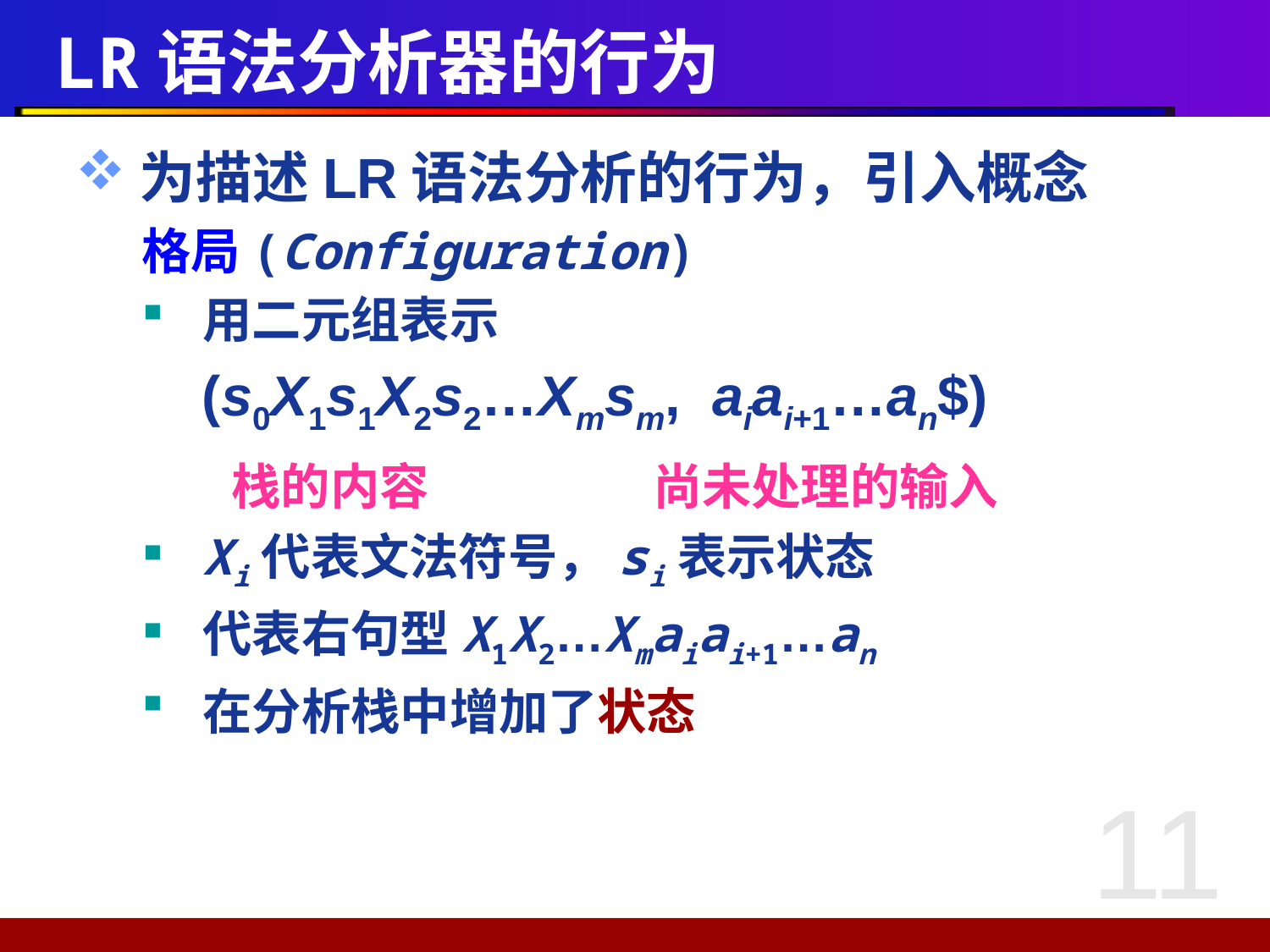

# LR语法分析器的行为
为描述LR语法分析的行为，引入概念
格局(Configuration)
用二元组表示
	    (s0X1s1X2s2…Xmsm,  aiai+1…an$)
           栈的内容                    尚未处理的输入
Xi代表文法符号，si表示状态
代表右句型X1X2…Xmaiai+1…an
在分析栈中增加了状态
11